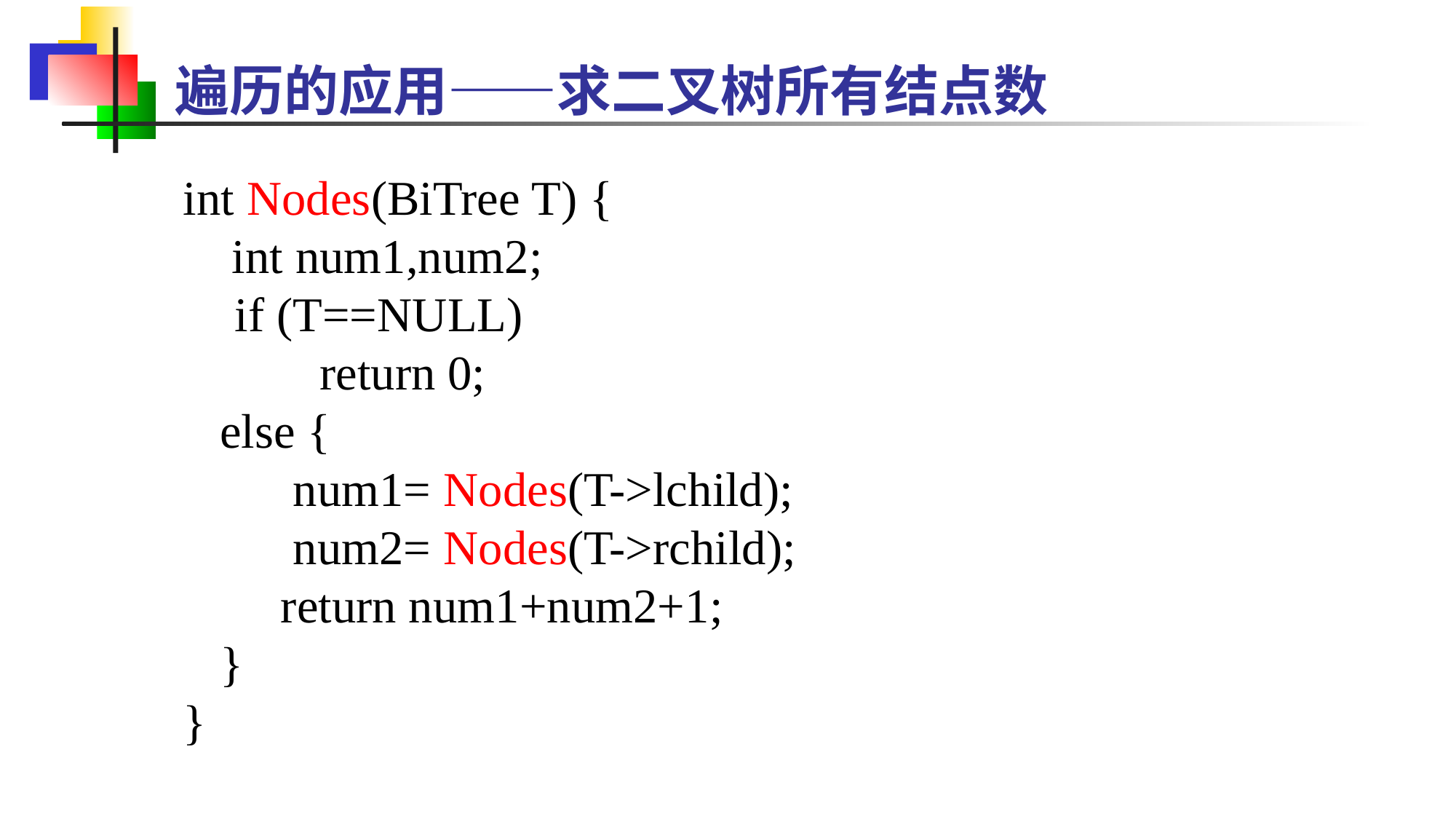

遍历的应用——求二叉树所有结点数
int Nodes(BiTree T) {
    int num1,num2;
	  if (T==NULL)
		return 0;
   else {
         num1= Nodes(T->lchild);
         num2= Nodes(T->rchild);
        return num1+num2+1;
   }
}